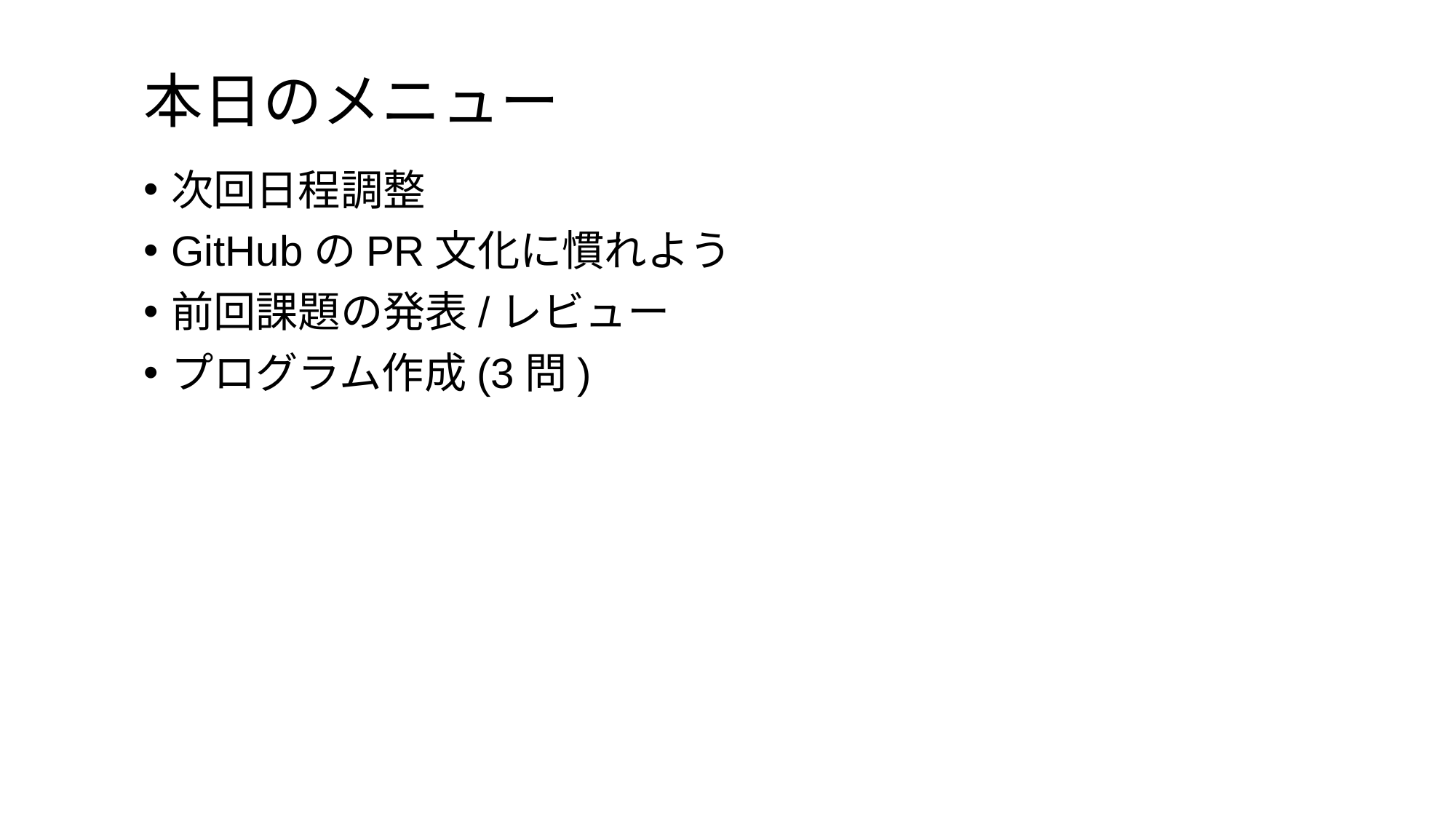

# 本日のメニュー
次回日程調整
GitHubのPR文化に慣れよう
前回課題の発表/レビュー
プログラム作成(3問)